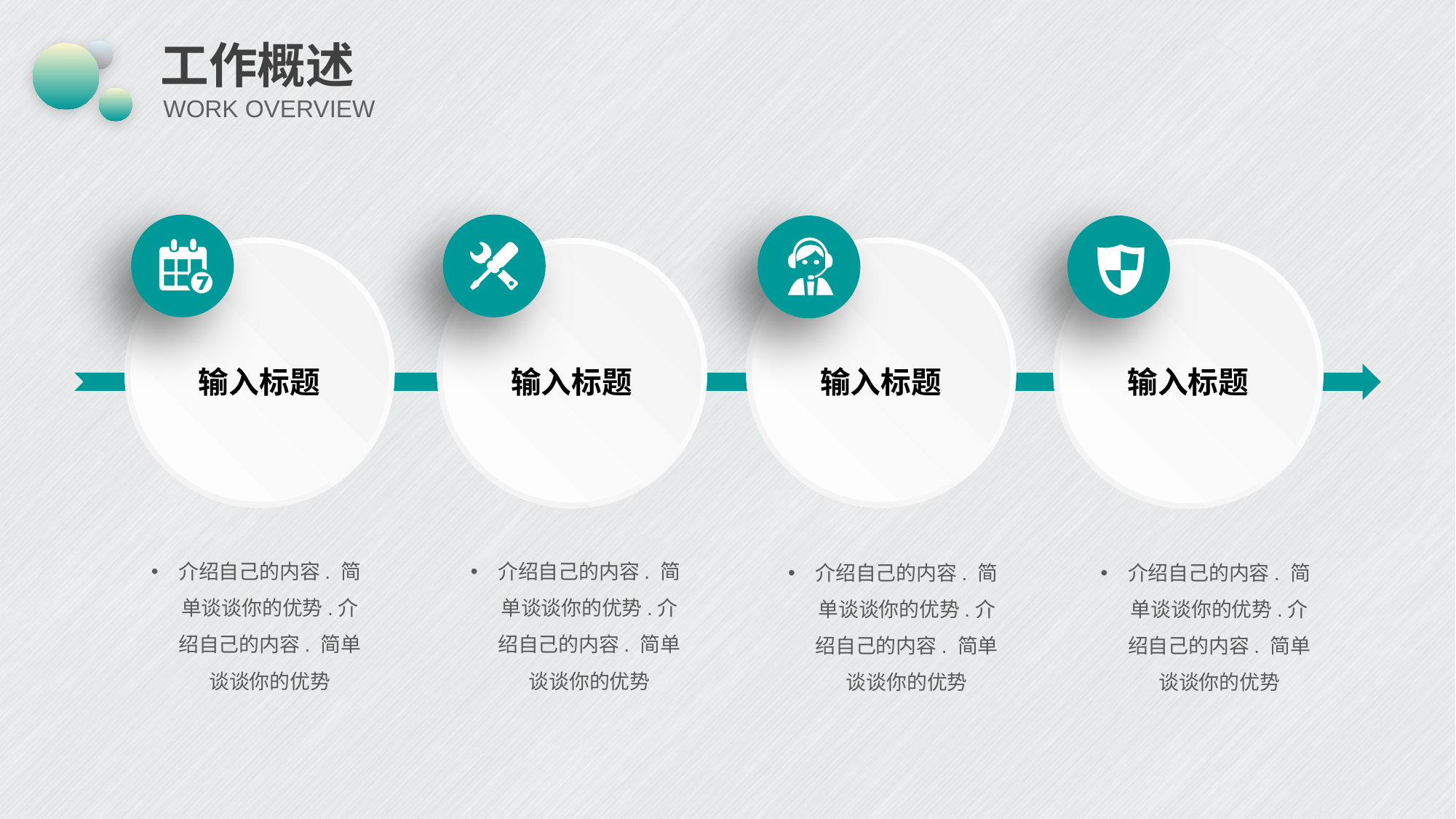

# 工作概述
WORK OVERVIEW

输入标题

输入标题

输入标题

输入标题

介绍自己的内容. 简单谈谈你的优势.介绍自己的内容. 简单谈谈你的优势
介绍自己的内容. 简单谈谈你的优势.介绍自己的内容. 简单谈谈你的优势
介绍自己的内容. 简单谈谈你的优势.介绍自己的内容. 简单谈谈你的优势
介绍自己的内容. 简单谈谈你的优势.介绍自己的内容. 简单谈谈你的优势